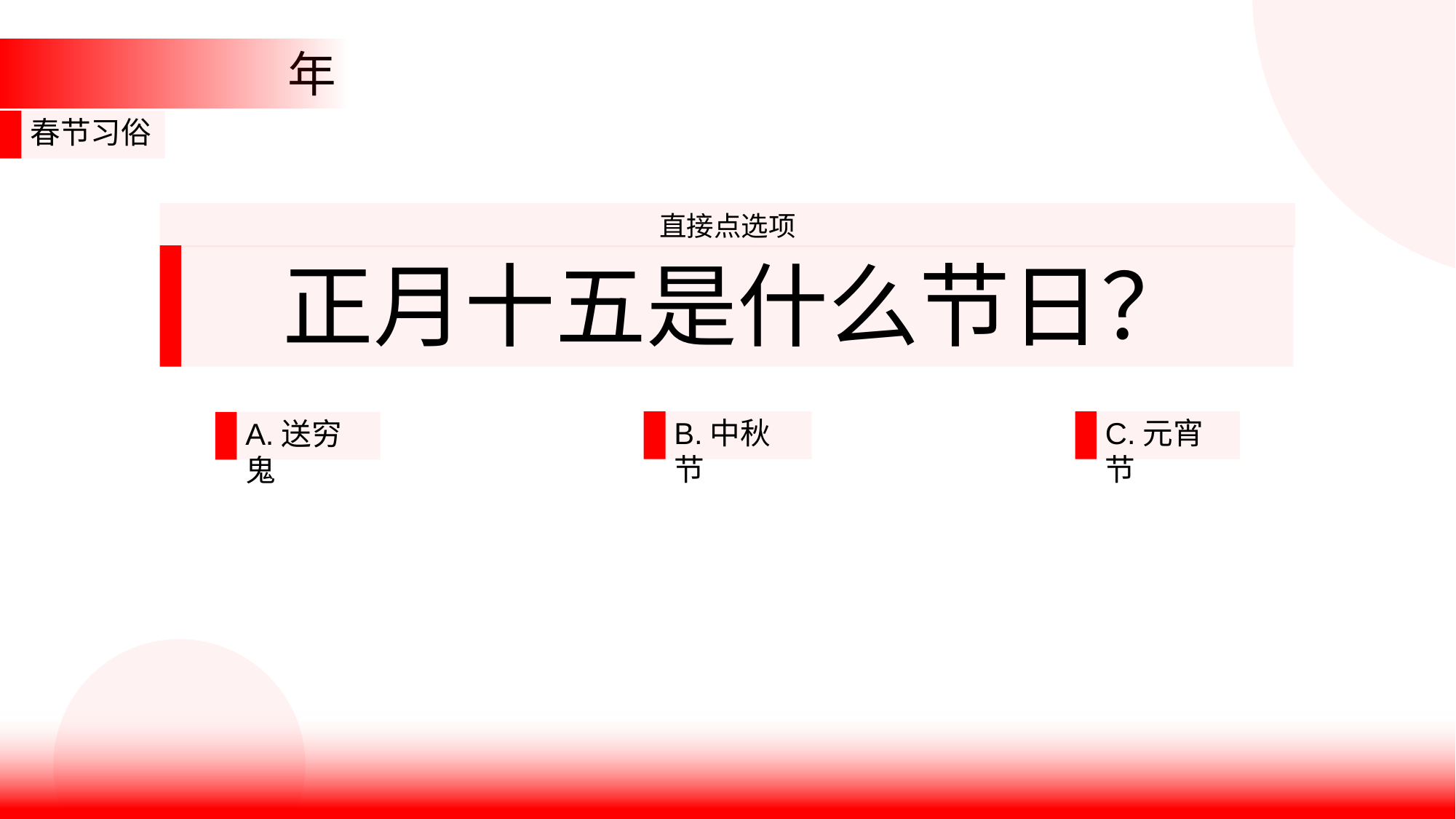

年

春节习俗

直接点选项
正月十五是什么节日？

B.中秋节

C.元宵节

A.送穷鬼